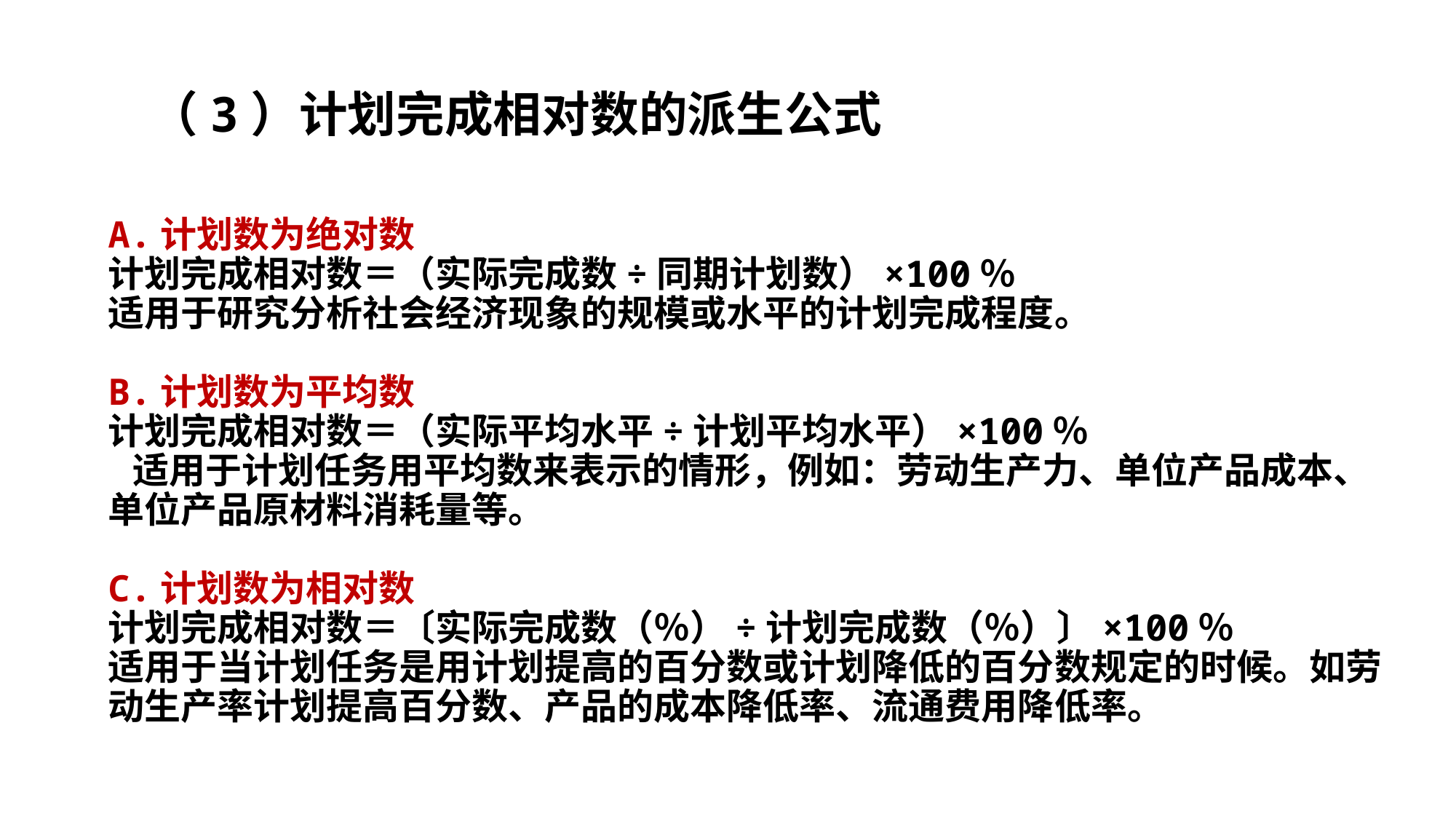

（3）计划完成相对数的派生公式
# A.计划数为绝对数 计划完成相对数＝（实际完成数÷同期计划数）×100％ 适用于研究分析社会经济现象的规模或水平的计划完成程度。 B.计划数为平均数 计划完成相对数＝（实际平均水平÷计划平均水平）×100％ 适用于计划任务用平均数来表示的情形，例如：劳动生产力、单位产品成本、单位产品原材料消耗量等。 C.计划数为相对数 计划完成相对数＝〔实际完成数（％）÷计划完成数（％）〕×100％ 适用于当计划任务是用计划提高的百分数或计划降低的百分数规定的时候。如劳动生产率计划提高百分数、产品的成本降低率、流通费用降低率。